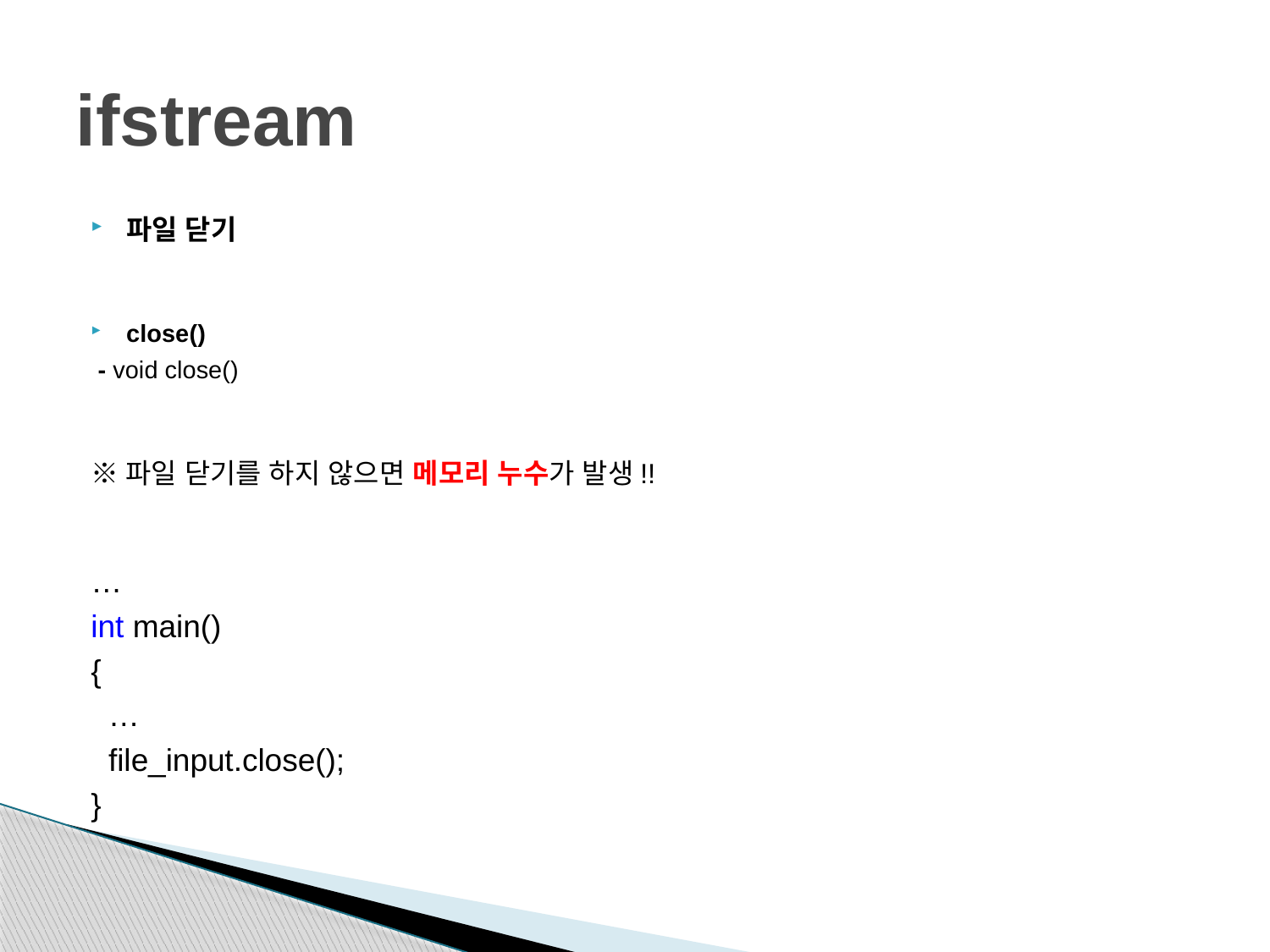

# ifstream
파일 닫기

close()
 - void close()

※파일 닫기를 하지 않으면 메모리 누수가 발생!!

…
int main()
{
  …
  file_input.close();
}